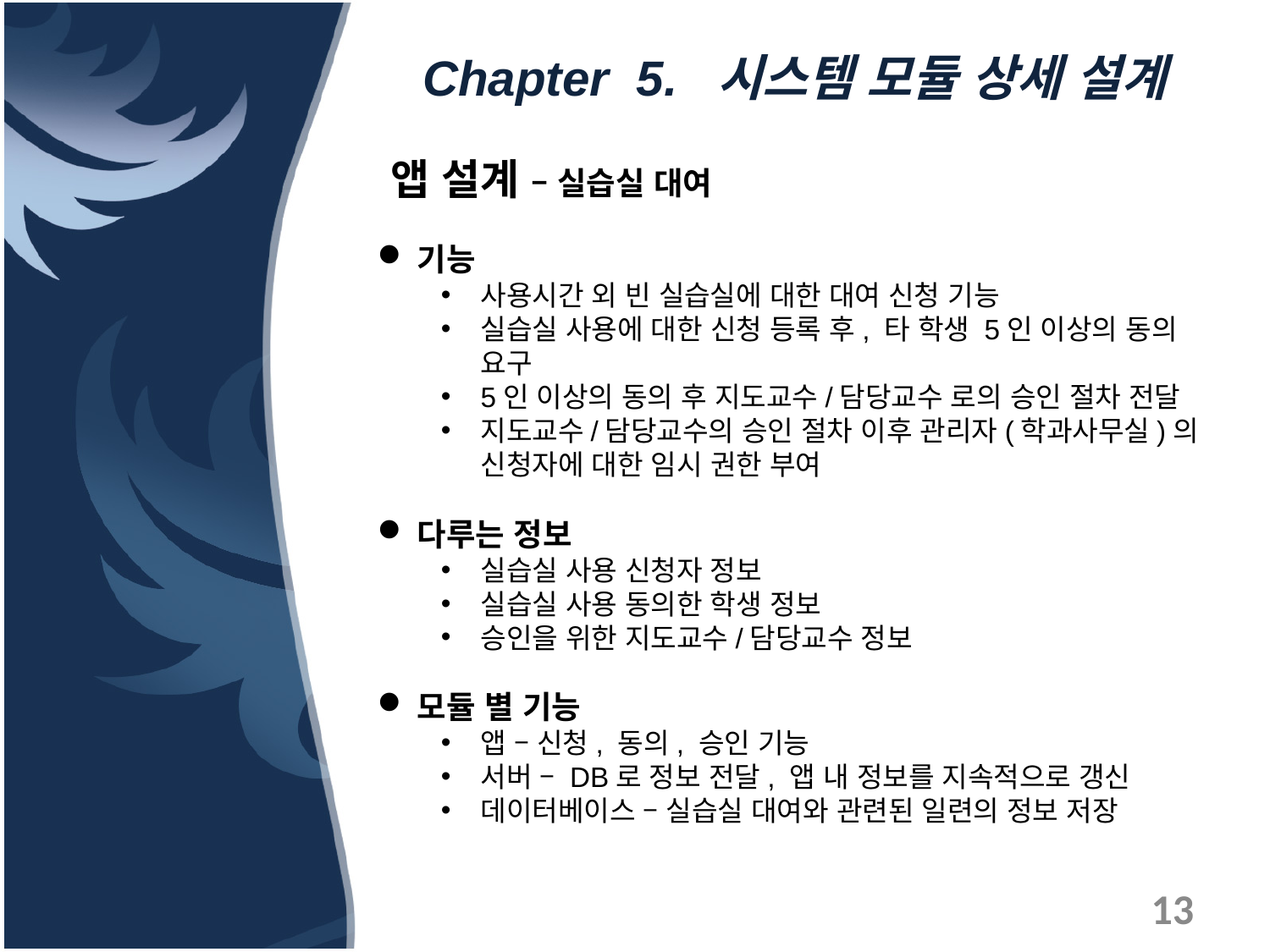

# Chapter  5.  시스템 모듈 상세 설계
앱 설계 – 실습실 대여
기능
사용시간 외 빈 실습실에 대한 대여 신청 기능
실습실 사용에 대한 신청 등록 후, 타 학생 5인 이상의 동의 요구
5인 이상의 동의 후 지도교수/담당교수 로의 승인 절차 전달
지도교수/담당교수의 승인 절차 이후 관리자(학과사무실)의 신청자에 대한 임시 권한 부여

다루는 정보
실습실 사용 신청자 정보
실습실 사용 동의한 학생 정보
승인을 위한 지도교수/담당교수 정보

모듈 별 기능
앱 – 신청, 동의, 승인 기능
서버 – DB로 정보 전달, 앱 내 정보를 지속적으로 갱신
데이터베이스 – 실습실 대여와 관련된 일련의 정보 저장
13